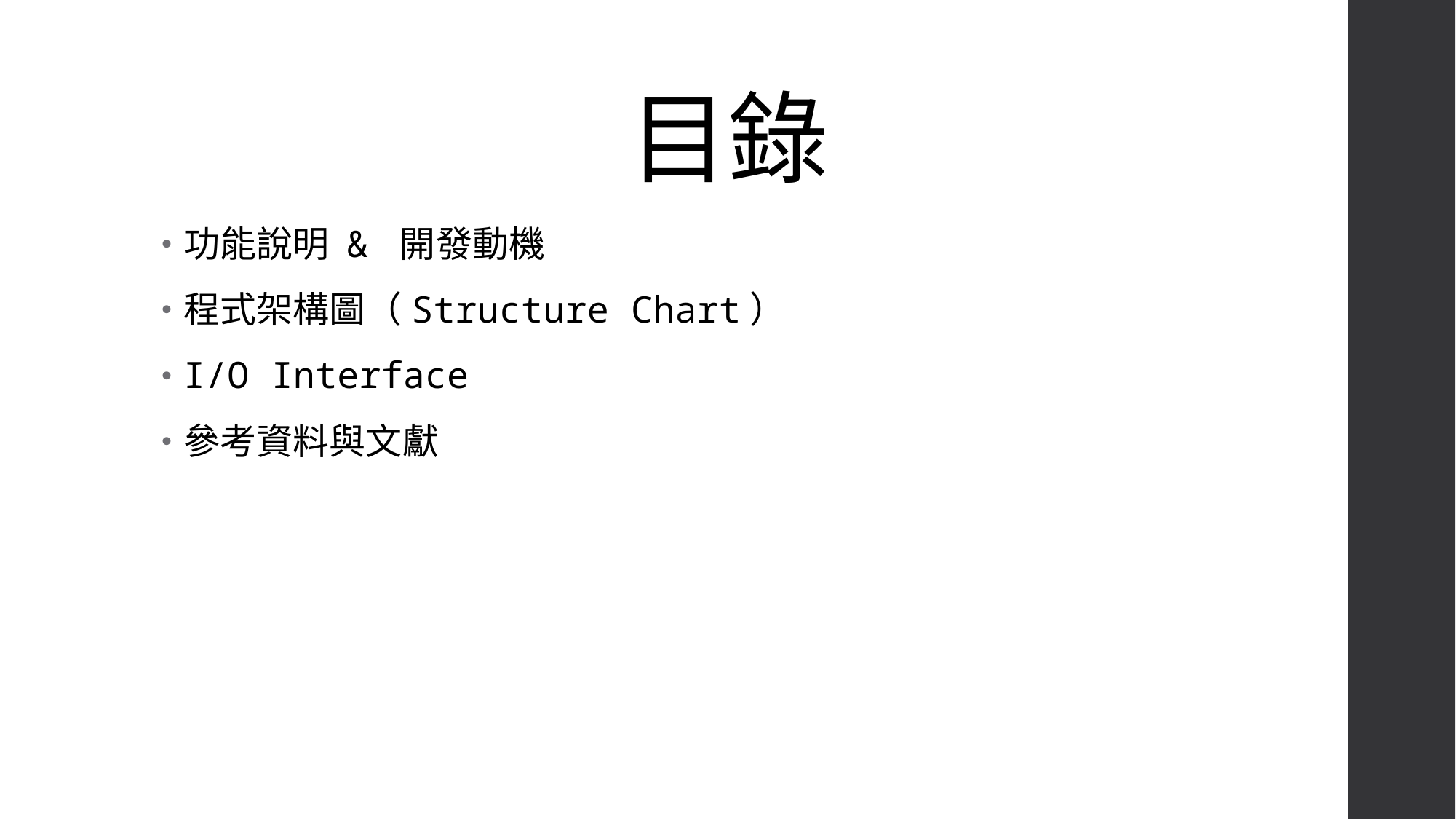

# 目錄
功能說明 & 開發動機
程式架構圖（Structure Chart）
I/O Interface
參考資料與文獻